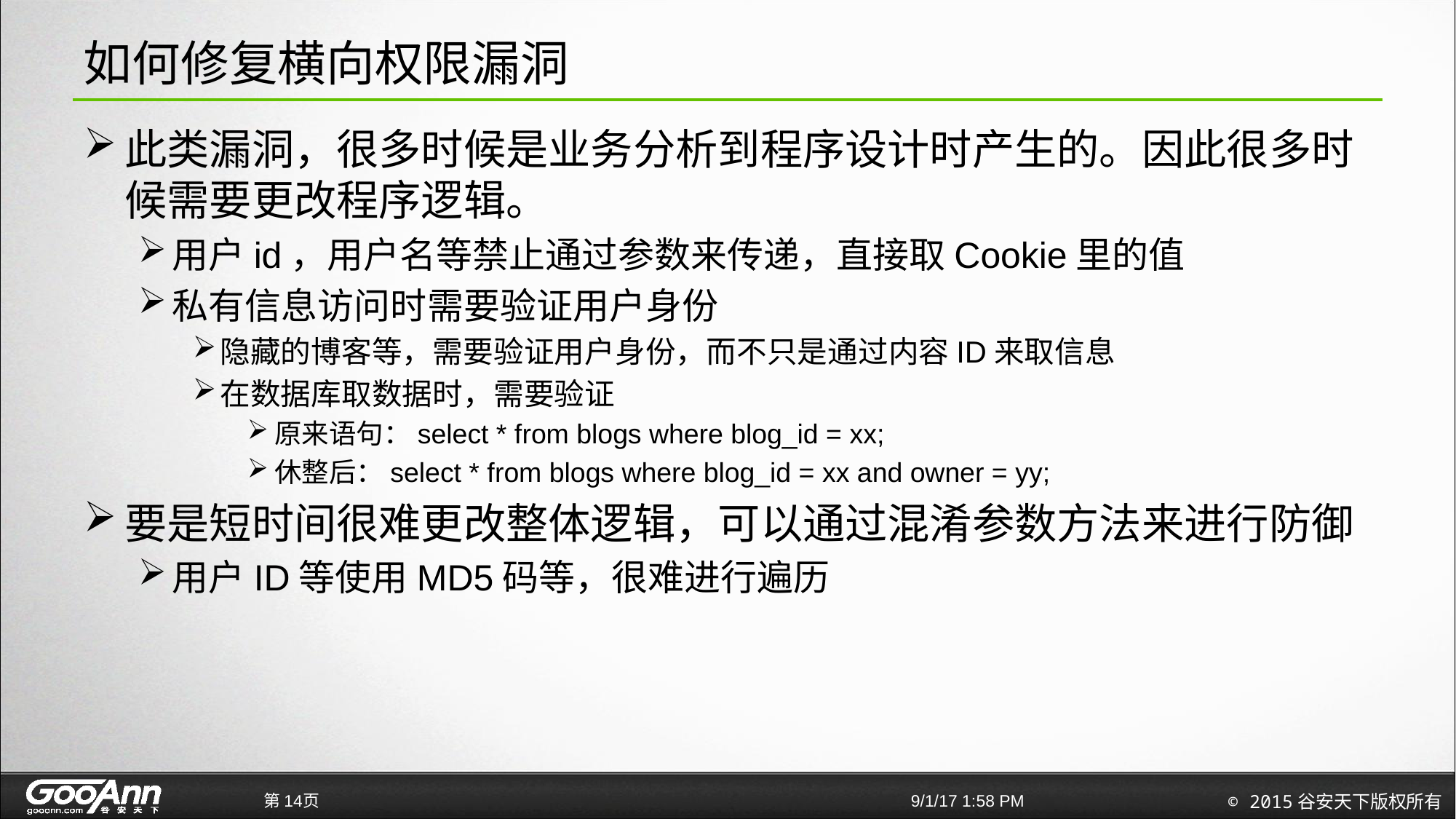

# 如何修复横向权限漏洞
此类漏洞，很多时候是业务分析到程序设计时产生的。因此很多时候需要更改程序逻辑。
用户id，用户名等禁止通过参数来传递，直接取Cookie里的值
私有信息访问时需要验证用户身份
隐藏的博客等，需要验证用户身份，而不只是通过内容ID来取信息
在数据库取数据时，需要验证
原来语句：select * from blogs where blog_id = xx;
休整后：select * from blogs where blog_id = xx and owner = yy;
要是短时间很难更改整体逻辑，可以通过混淆参数方法来进行防御
用户ID等使用MD5码等，很难进行遍历